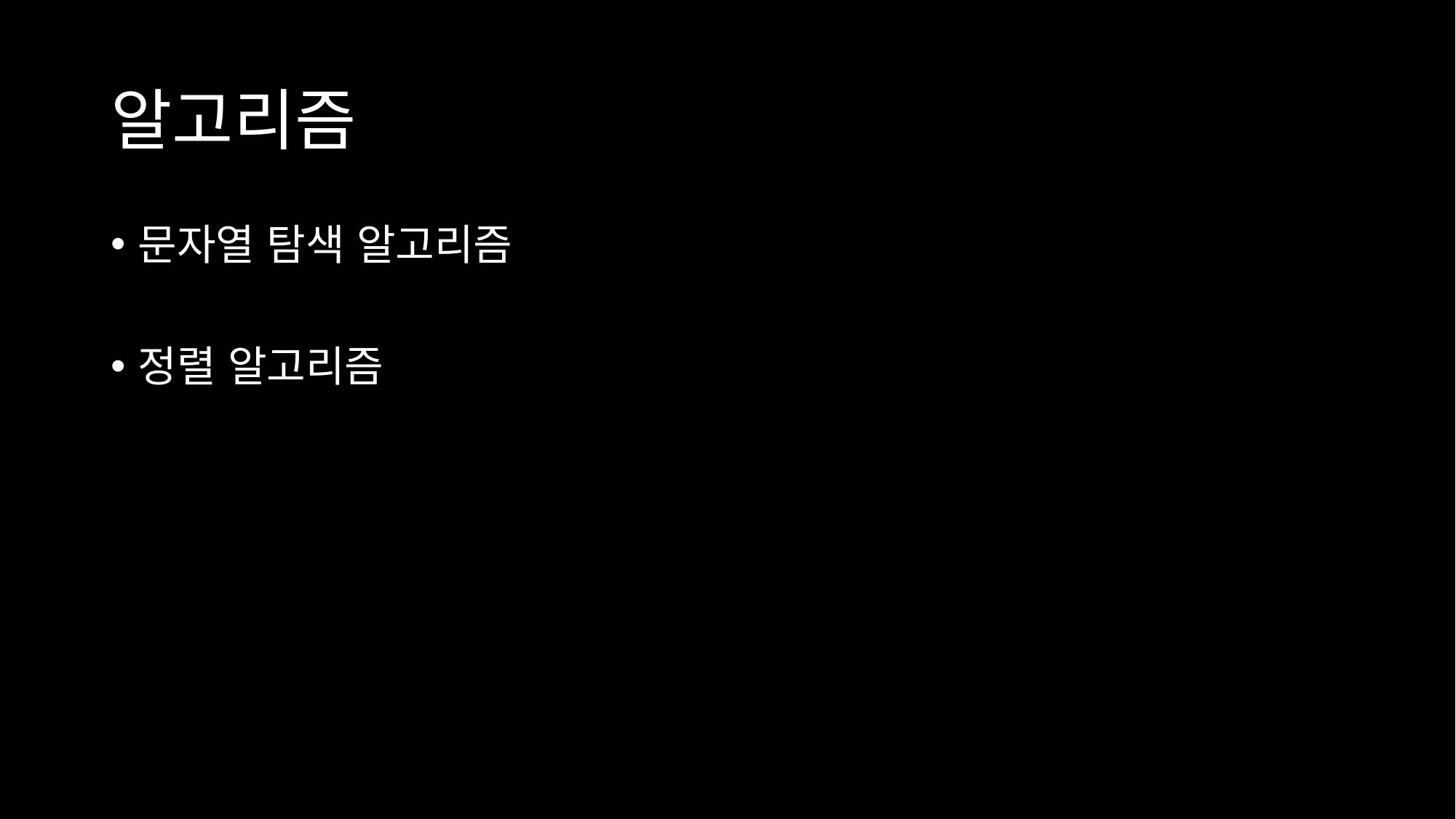

# 알고리즘
문자열 탐색 알고리즘

정렬 알고리즘